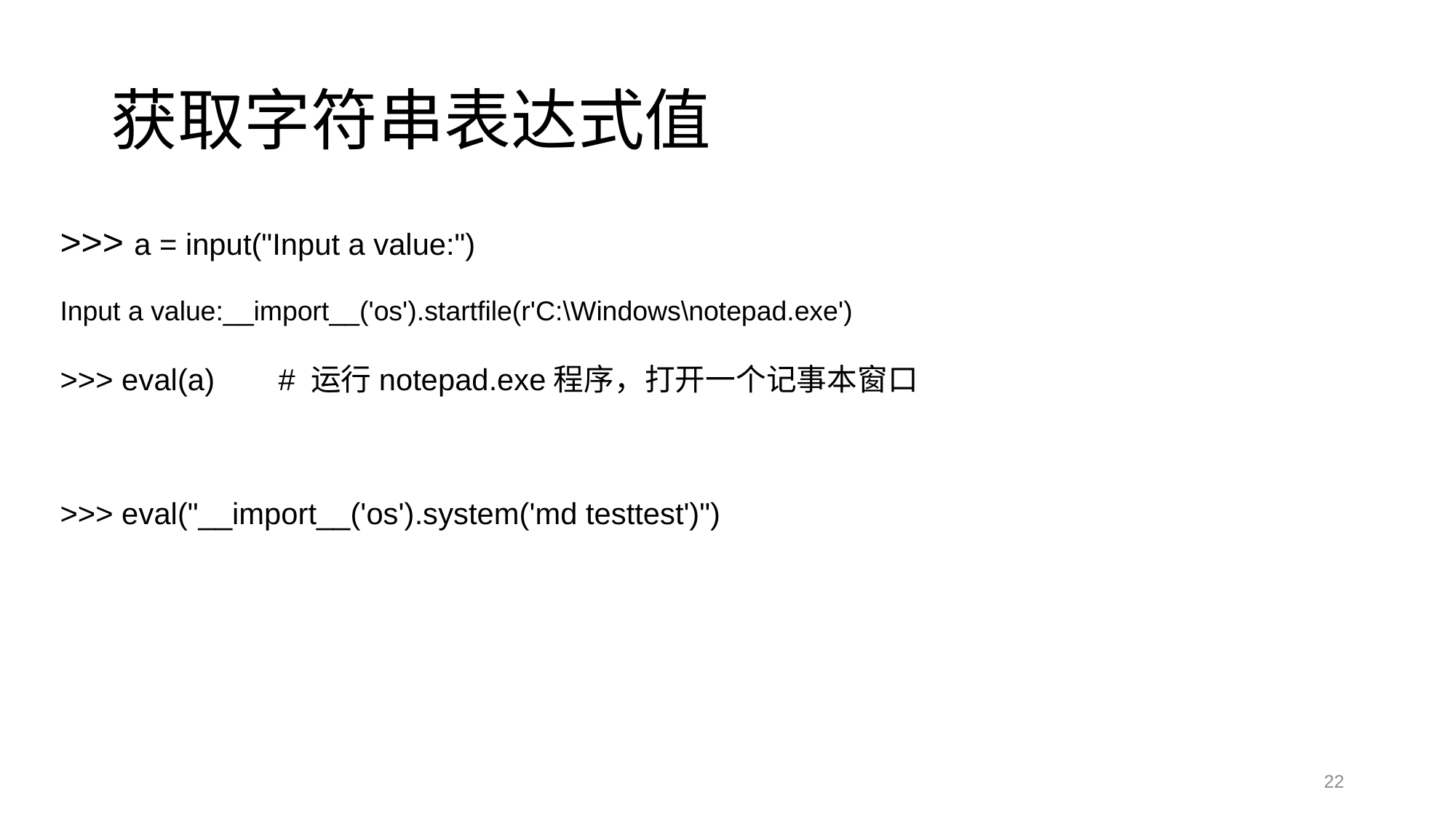

# 获取字符串表达式值
>>> a = input("Input a value:")
Input a value:__import__('os').startfile(r'C:\Windows\notepad.exe')
>>> eval(a)    	# 运行notepad.exe程序，打开一个记事本窗口

>>> eval("__import__('os').system('md testtest')")
22